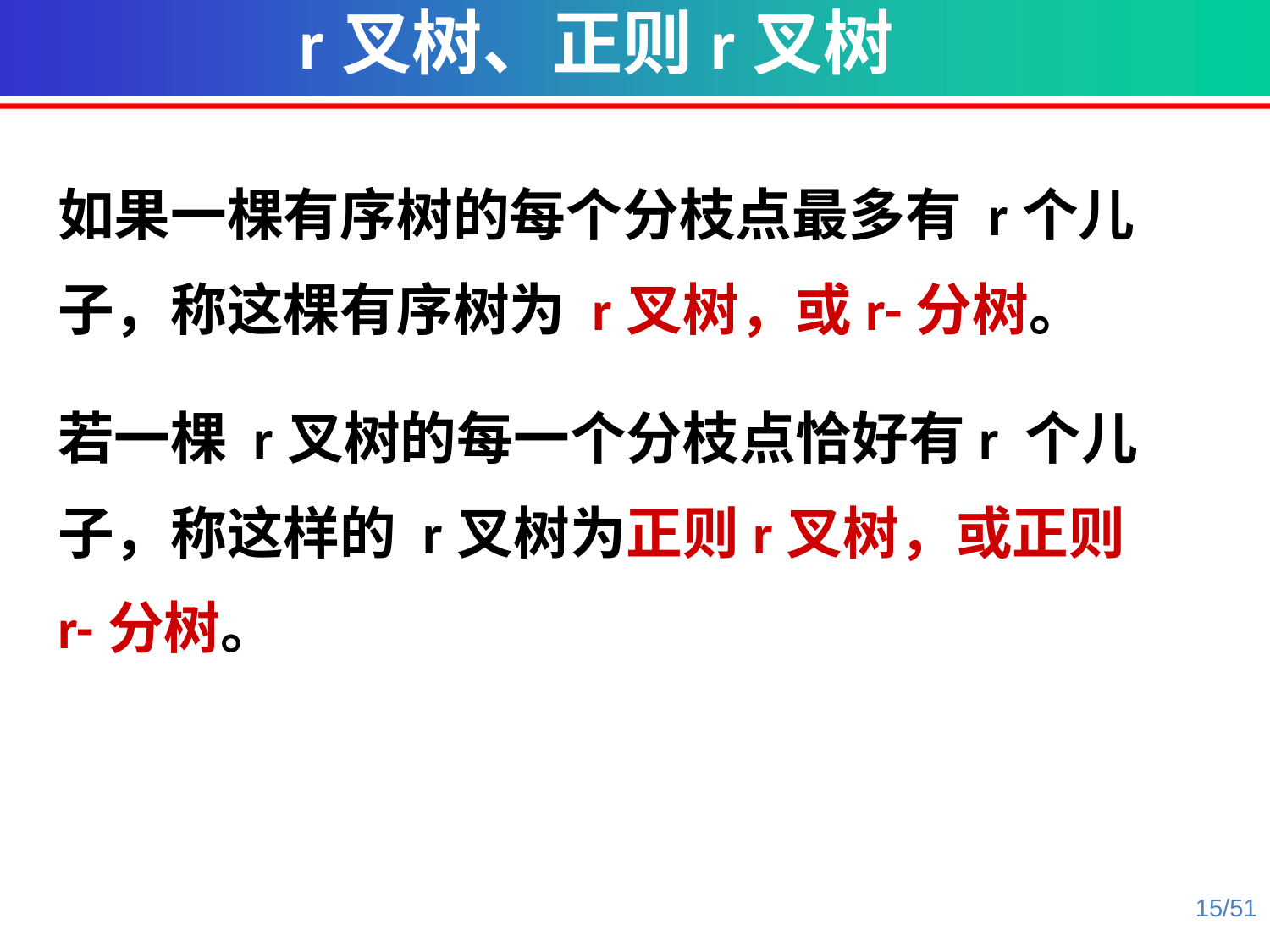

r叉树、正则r叉树
如果一棵有序树的每个分枝点最多有 r个儿子，称这棵有序树为 r叉树，或r-分树。
若一棵 r叉树的每一个分枝点恰好有r 个儿子，称这样的 r叉树为正则r叉树，或正则r-分树。
15/51